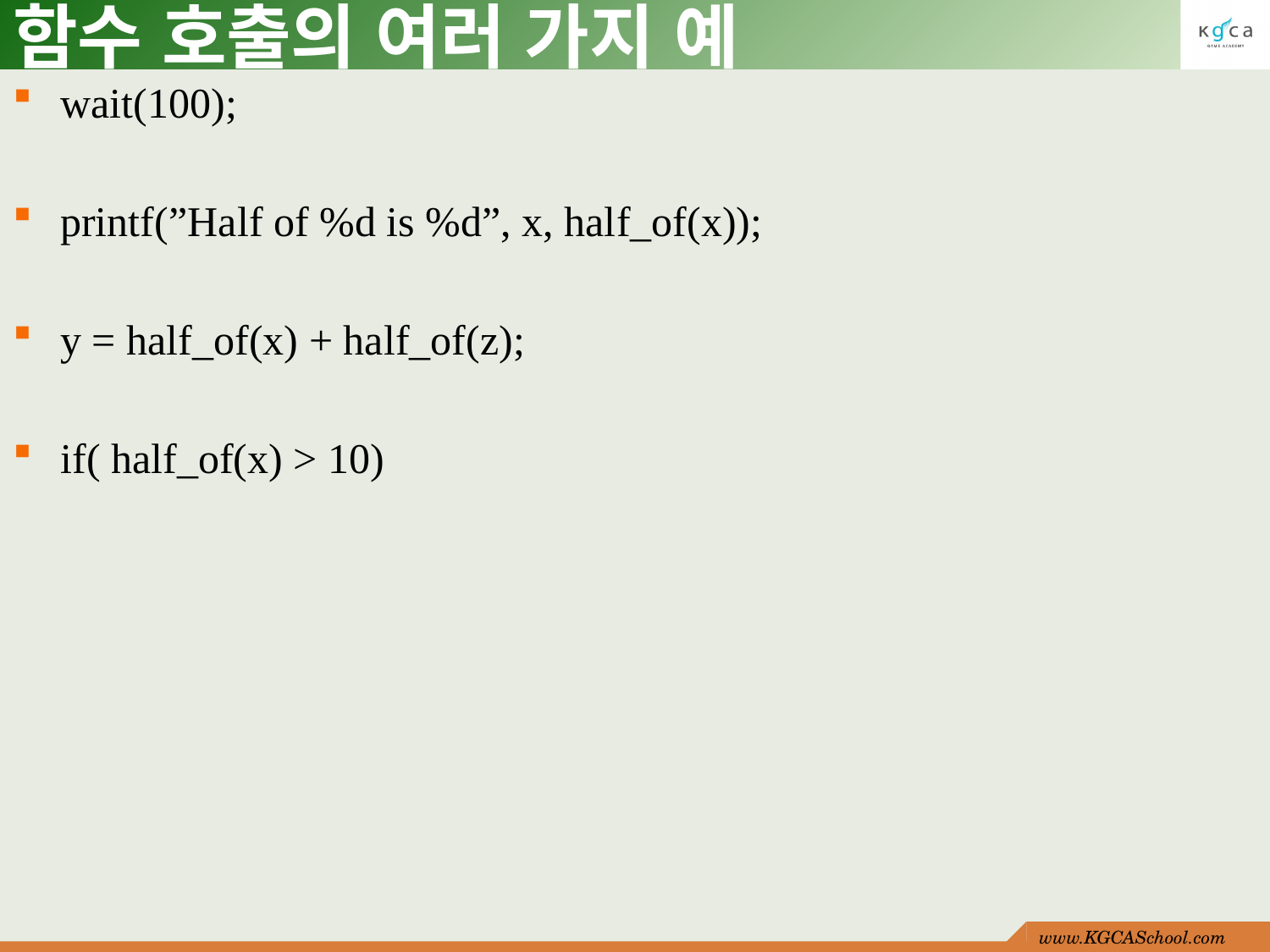

# 함수 호출의 여러 가지 예
wait(100);

printf(”Half of %d is %d”, x, half_of(x));

y = half_of(x) + half_of(z);

if( half_of(x) > 10)